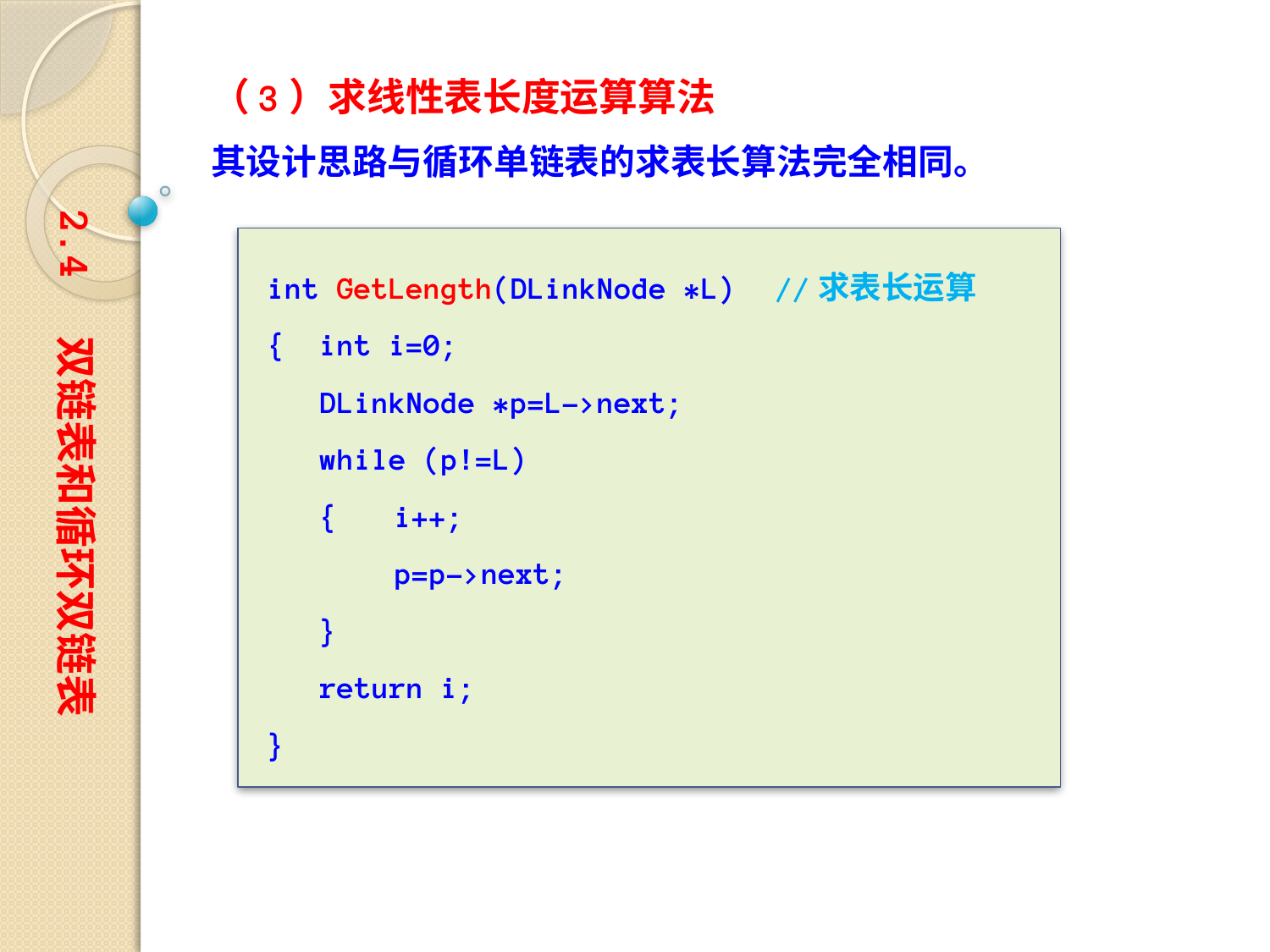

（3）求线性表长度运算算法
其设计思路与循环单链表的求表长算法完全相同。
2.4  双链表和循环双链表
int GetLength(DLinkNode *L)	//求表长运算
{  int i=0;
   DLinkNode *p=L->next;
   while (p!=L)
   {	i++;
	p=p->next;
   }
   return i;
}